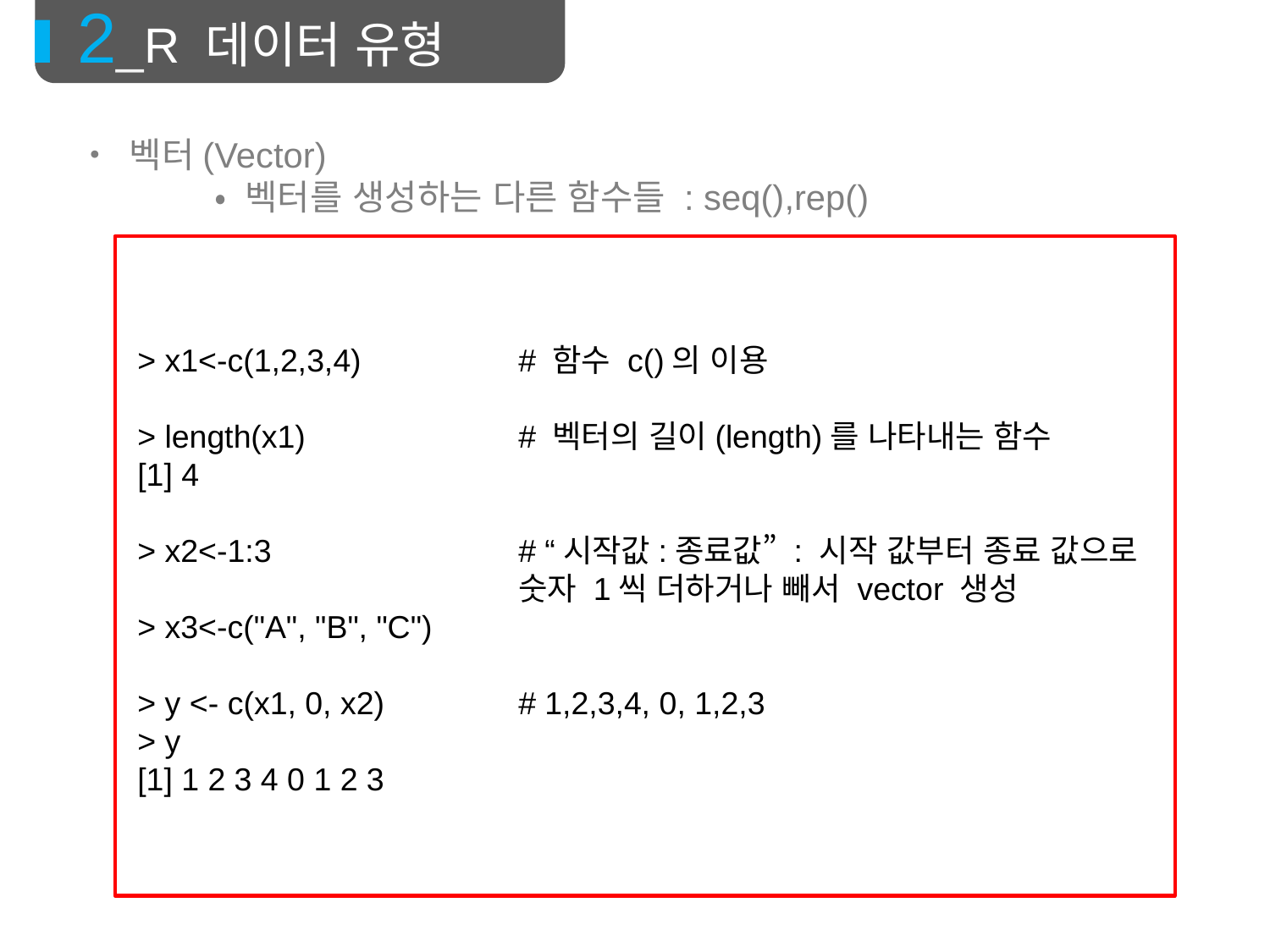

2_R 데이터 유형

• 벡터(Vector)
	 • 벡터를 생성하는 다른 함수들 : seq(),rep()

> x1<-c(1,2,3,4)		# 함수 c()의 이용
> length(x1)		# 벡터의 길이(length)를 나타내는 함수
[1] 4
> x2<-1:3		# “시작값:종료값” : 시작 값부터 종료 값으로
			숫자 1씩 더하거나 빼서 vector 생성
> x3<-c("A", "B", "C")
> y <- c(x1, 0, x2) 	# 1,2,3,4, 0, 1,2,3
> y
[1] 1 2 3 4 0 1 2 3